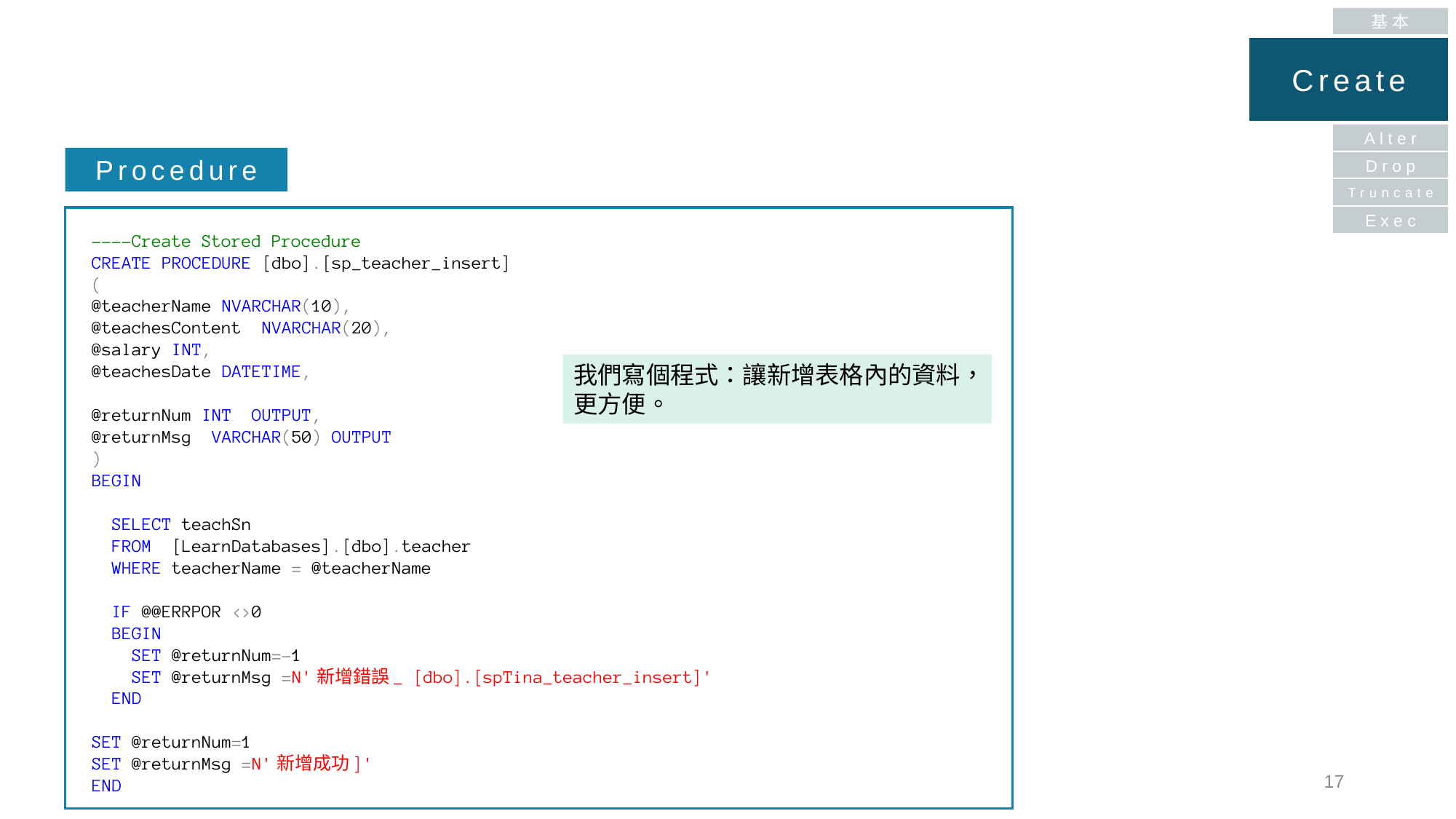

基本
Create
Alter
Procedure
Drop
Truncate
Exec

----Create Stored Procedure
CREATE PROCEDURE [dbo].[sp_teacher_insert]
(
@teacherName NVARCHAR(10),
@teachesContent  NVARCHAR(20),
@salary INT,
@teachesDate DATETIME,

@returnNum INT  OUTPUT,
@returnMsg  VARCHAR(50) OUTPUT
)
BEGIN

  SELECT teachSn
  FROM  [LearnDatabases].[dbo].teacher
  WHERE teacherName = @teacherName

  IF @@ERRPOR <>0
  BEGIN
    SET @returnNum=-1
    SET @returnMsg =N'新增錯誤_ [dbo].[spTina_teacher_insert]'
  END

SET @returnNum=1
SET @returnMsg =N'新增成功]'
END
我們寫個程式：讓新增表格內的資料，更方便。
17